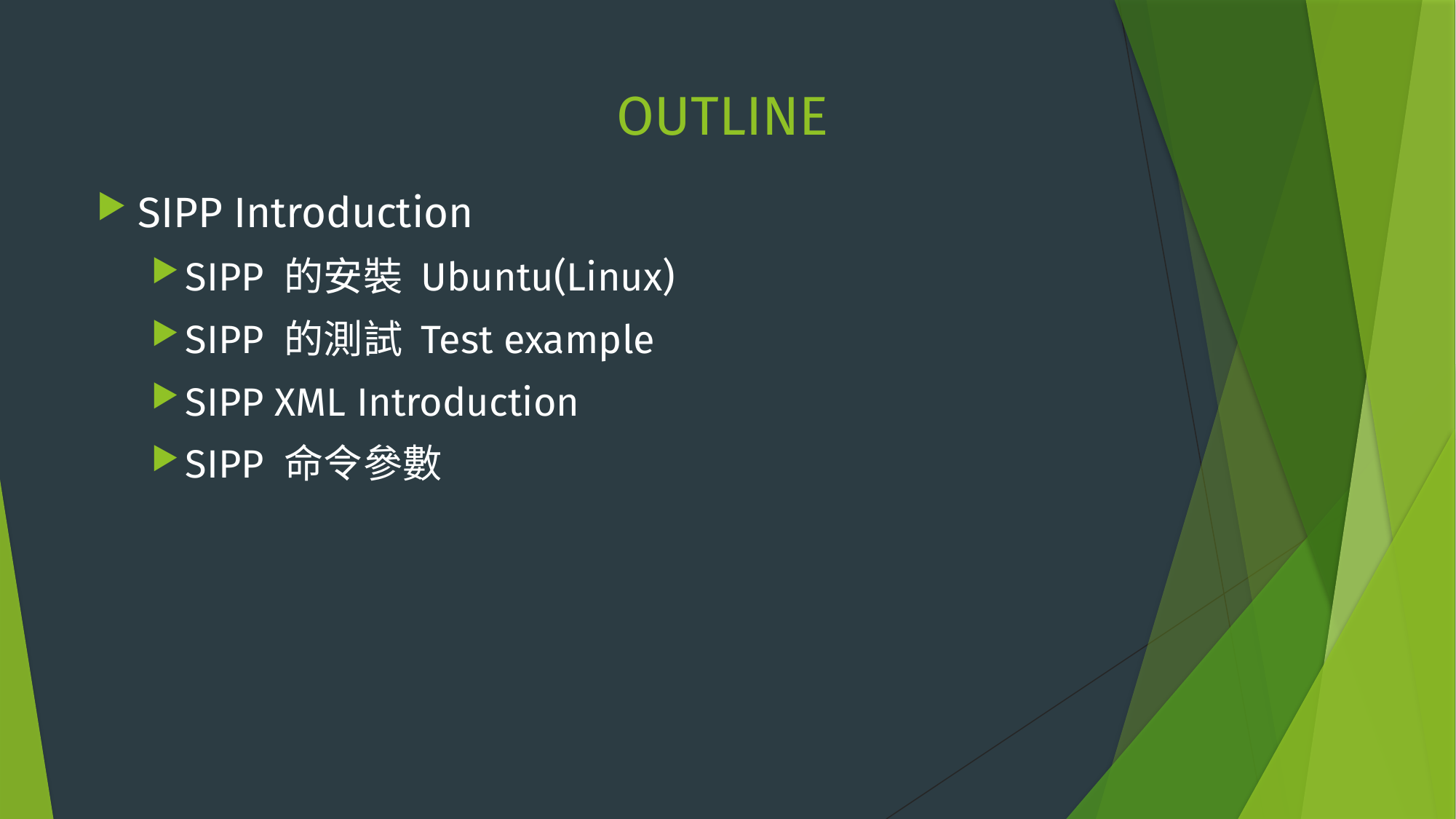

# OUTLINE
SIPP Introduction
SIPP 的安裝 Ubuntu(Linux)
SIPP 的測試 Test example
SIPP XML Introduction
SIPP 命令參數